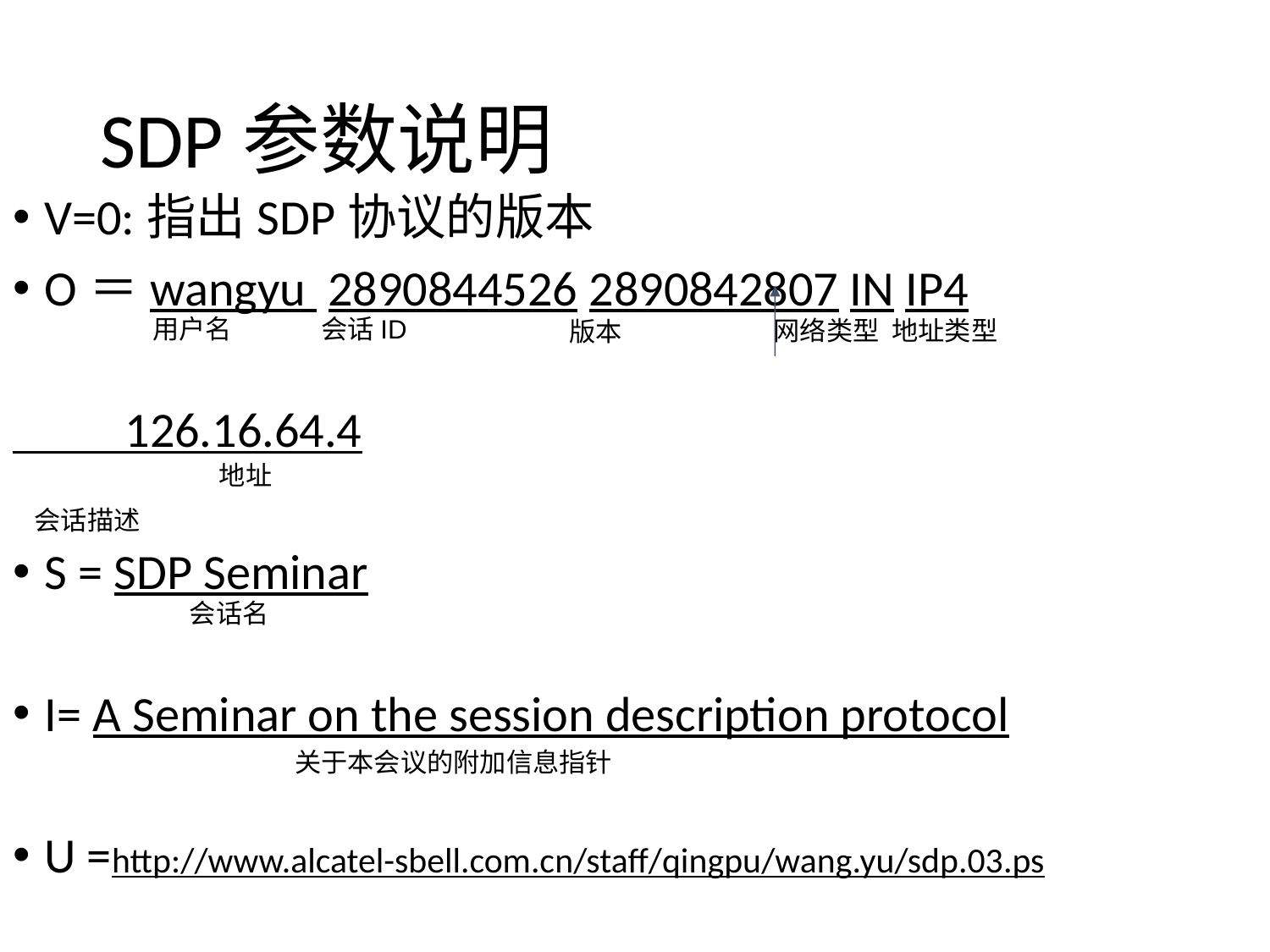

# SDP参数说明
V=0:指出SDP协议的版本
O＝wangyu  2890844526 2890842807 IN IP4

          126.16.64.4

S = SDP Seminar

I= A Seminar on the session description protocol

U =http://www.alcatel-sbell.com.cn/staff/qingpu/wang.yu/sdp.03.ps

会话ID
用户名
网络类型
地址类型
版本
地址
会话描述
会话名
关于本会议的附加信息指针